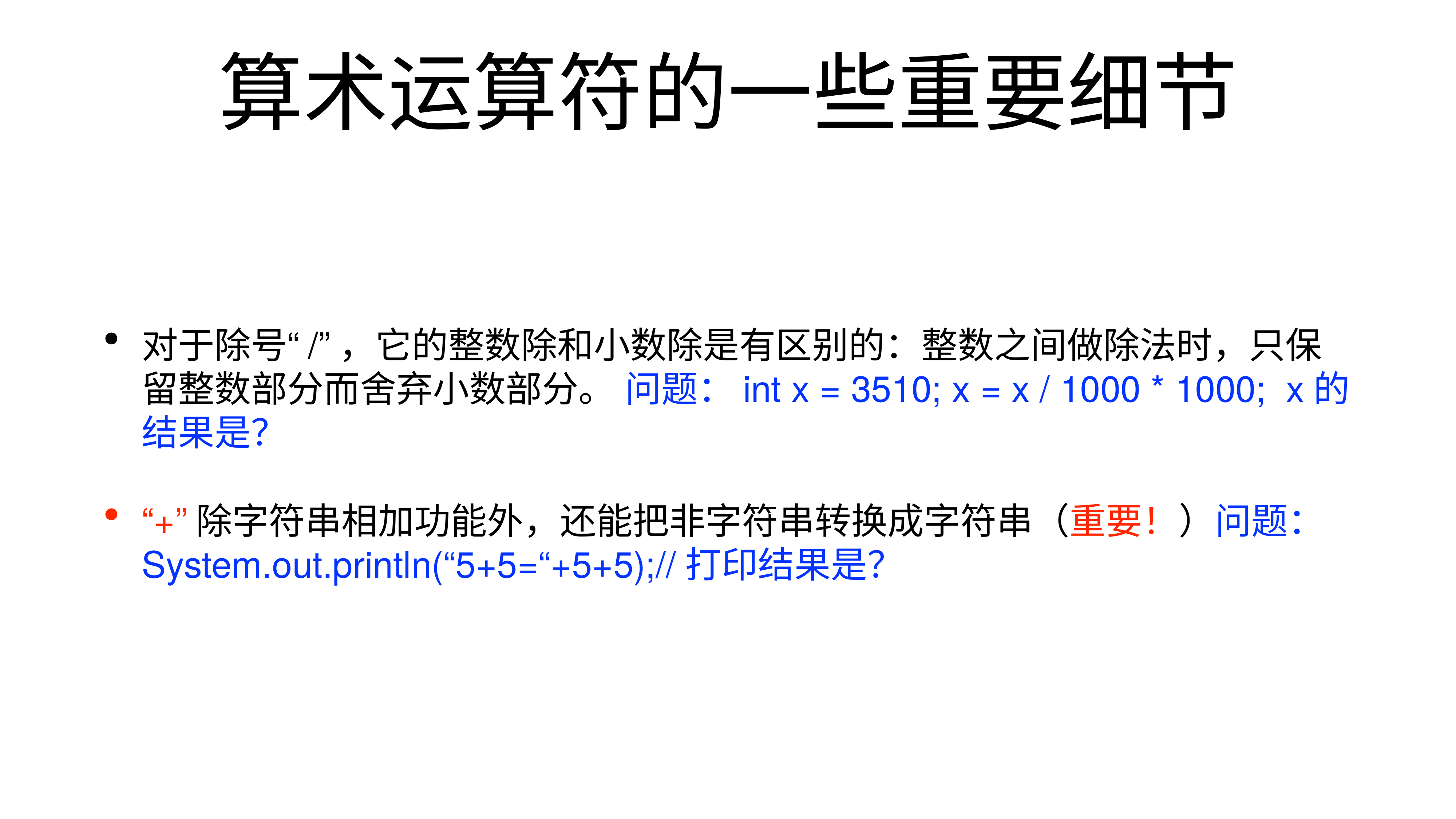

# 算术运算符的一些重要细节

对于除号“/”，它的整数除和小数除是有区别的：整数之间做除法时，只保留整数部分而舍弃小数部分。 问题：int x = 3510; x = x / 1000 * 1000;  x的结果是？
“+”除字符串相加功能外，还能把非字符串转换成字符串（重要！）问题：System.out.println(“5+5=“+5+5);//打印结果是？